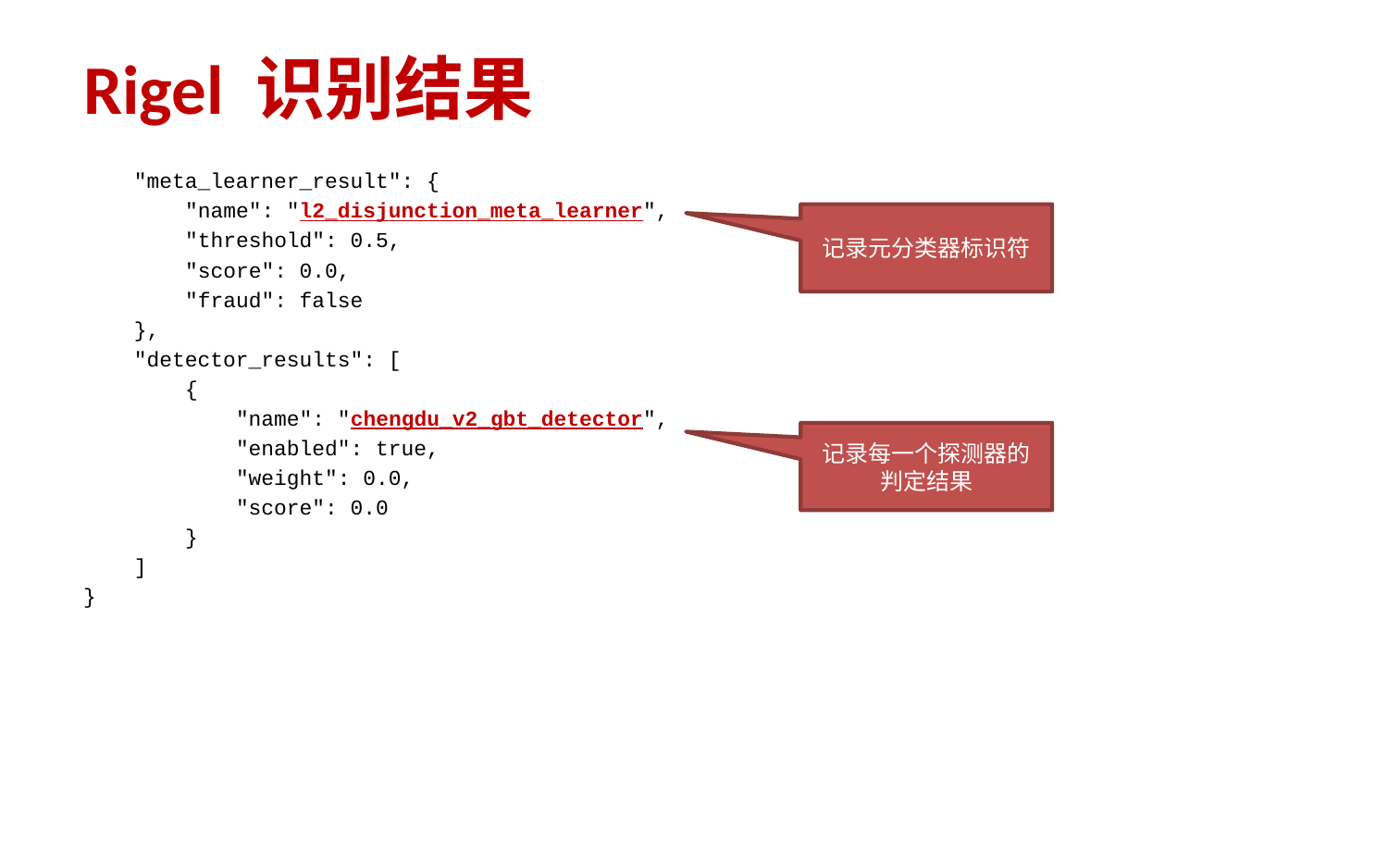

# Rigel 识别结果
    "meta_learner_result": {
        "name": "l2_disjunction_meta_learner",
        "threshold": 0.5,
        "score": 0.0,
        "fraud": false
    },
    "detector_results": [
        {
            "name": "chengdu_v2_gbt_detector",
            "enabled": true,
            "weight": 0.0,
            "score": 0.0
        }
    ]
}
记录元分类器标识符
记录每一个探测器的判定结果